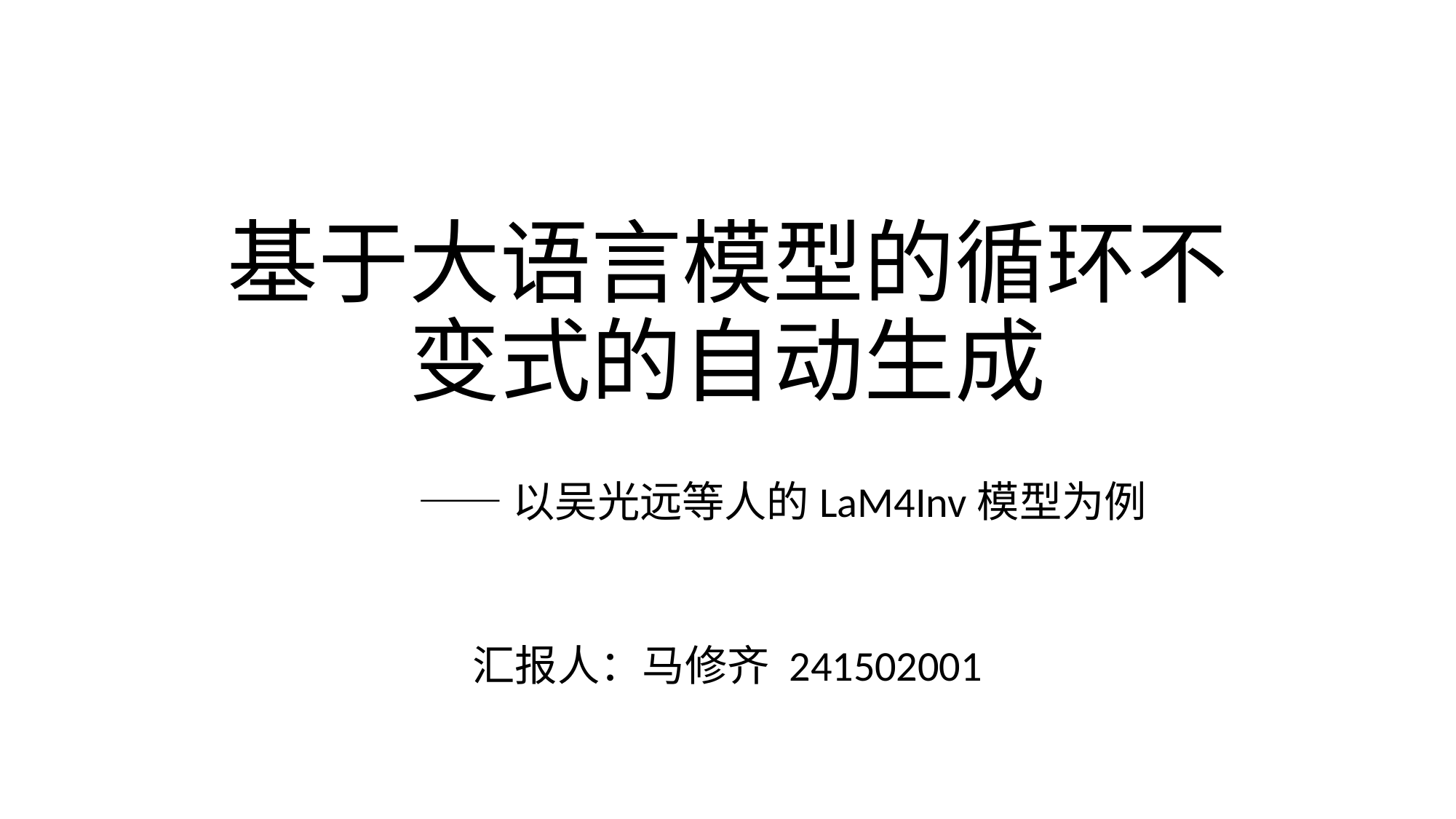

# 基于大语言模型的循环不变式的自动生成
——以吴光远等人的LaM4Inv模型为例

汇报人：马修齐 241502001